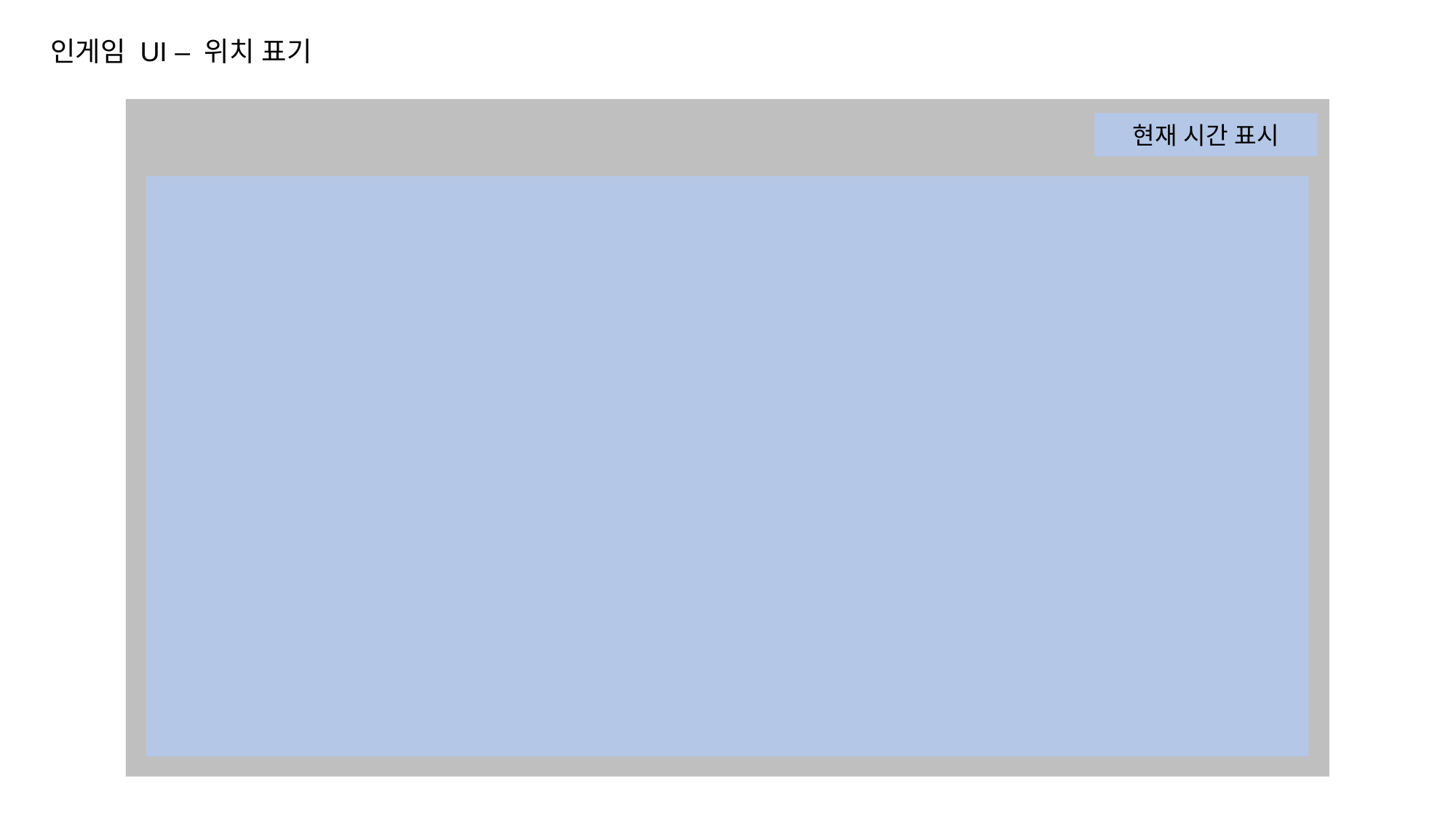

인게임 UI – 위치 표기

현재 시간 표시